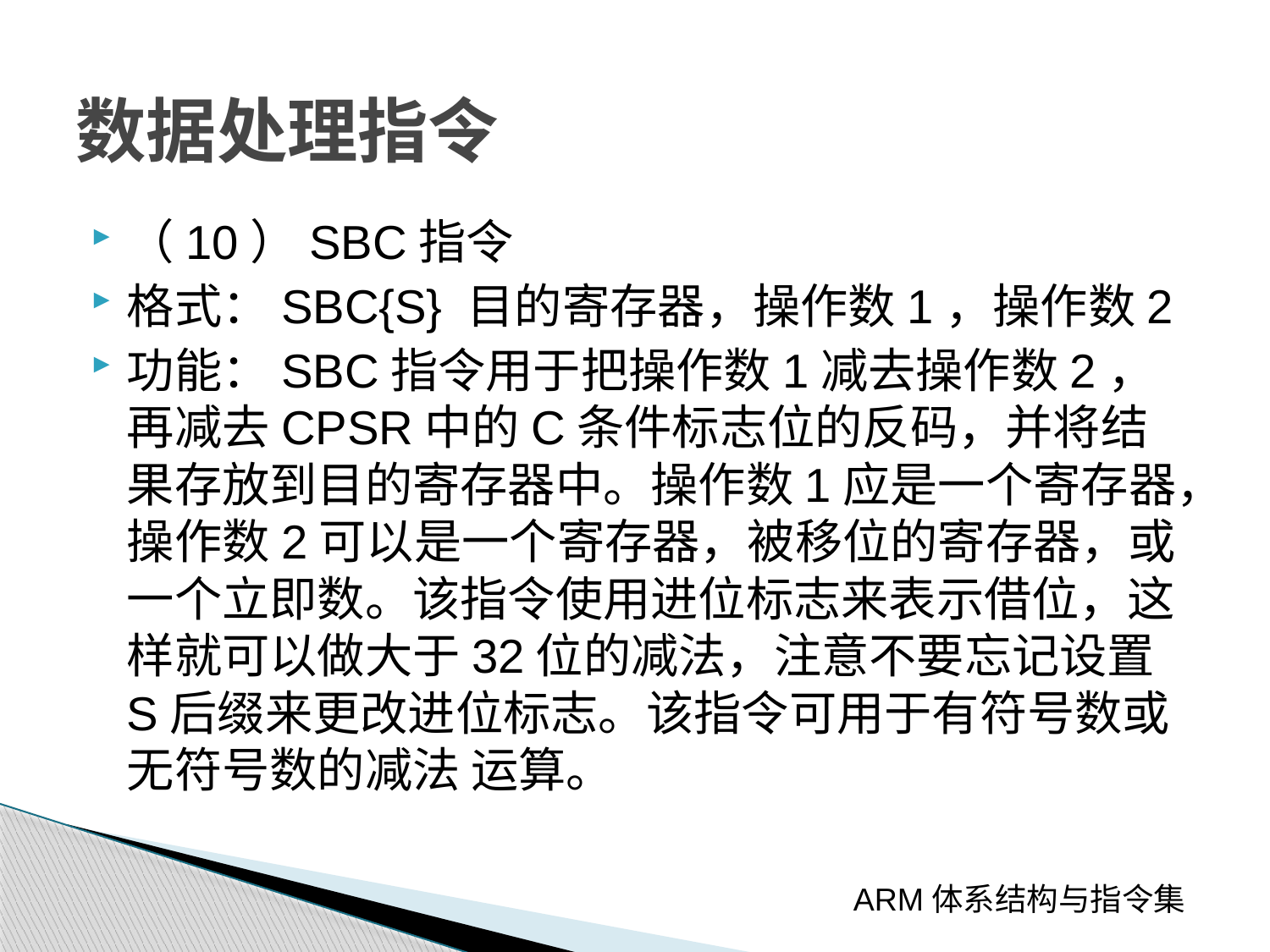

# 数据处理指令
（10）SBC指令
格式：SBC{S} 目的寄存器，操作数1，操作数2
功能：SBC指令用于把操作数1减去操作数2，再减去CPSR中的C条件标志位的反码，并将结果存放到目的寄存器中。操作数1应是一个寄存器，操作数2可以是一个寄存器，被移位的寄存器，或一个立即数。该指令使用进位标志来表示借位，这样就可以做大于32位的减法，注意不要忘记设置S后缀来更改进位标志。该指令可用于有符号数或无符号数的减法 运算。

            ARM体系结构与指令集